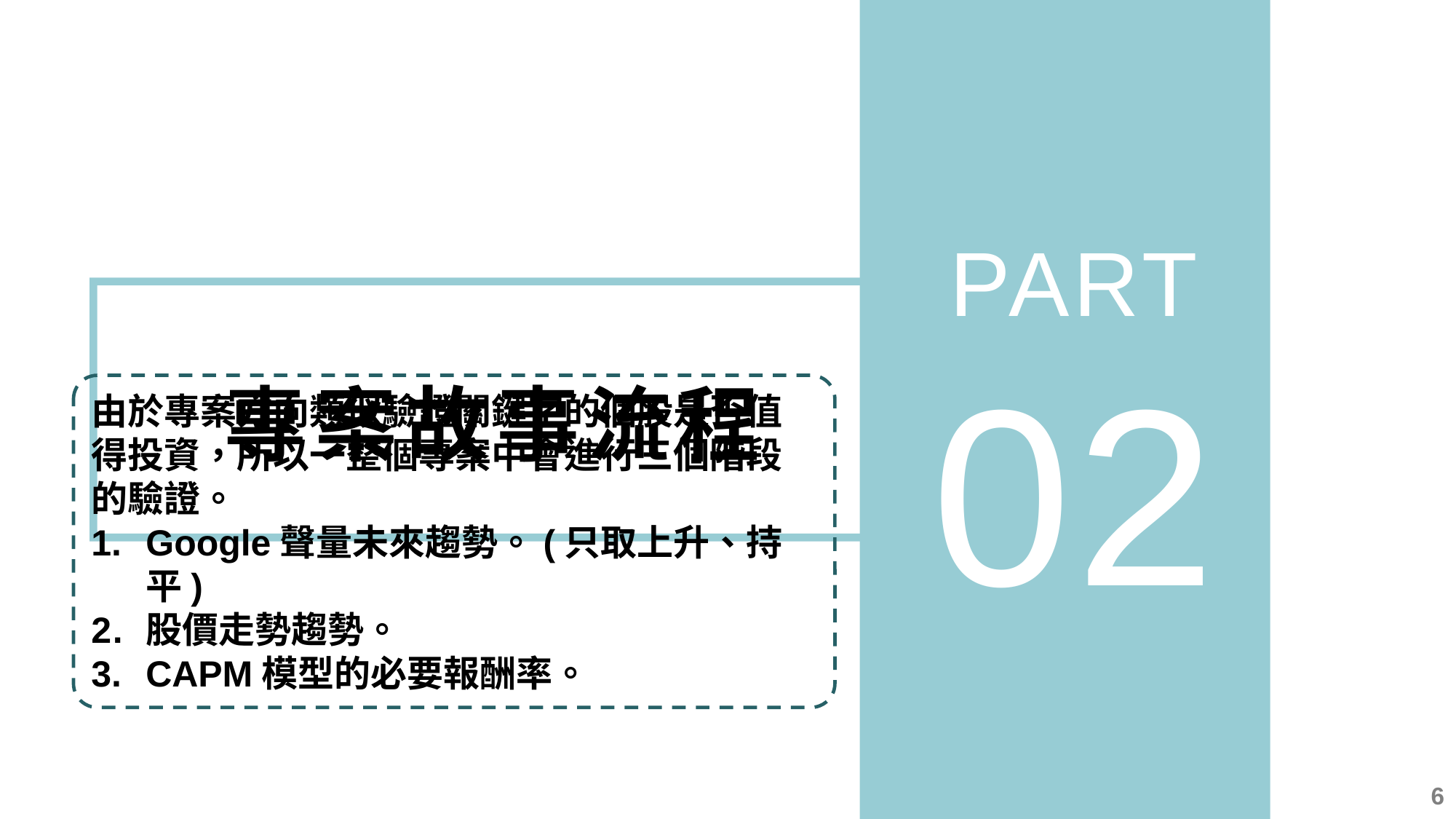

PART
02

專案故事流程
由於專案方向類似驗證關鍵字的個股是否值得投資，所以一整個專案中會進行三個階段的驗證。
Google聲量未來趨勢。(只取上升、持平)
股價走勢趨勢。
CAPM模型的必要報酬率。
6